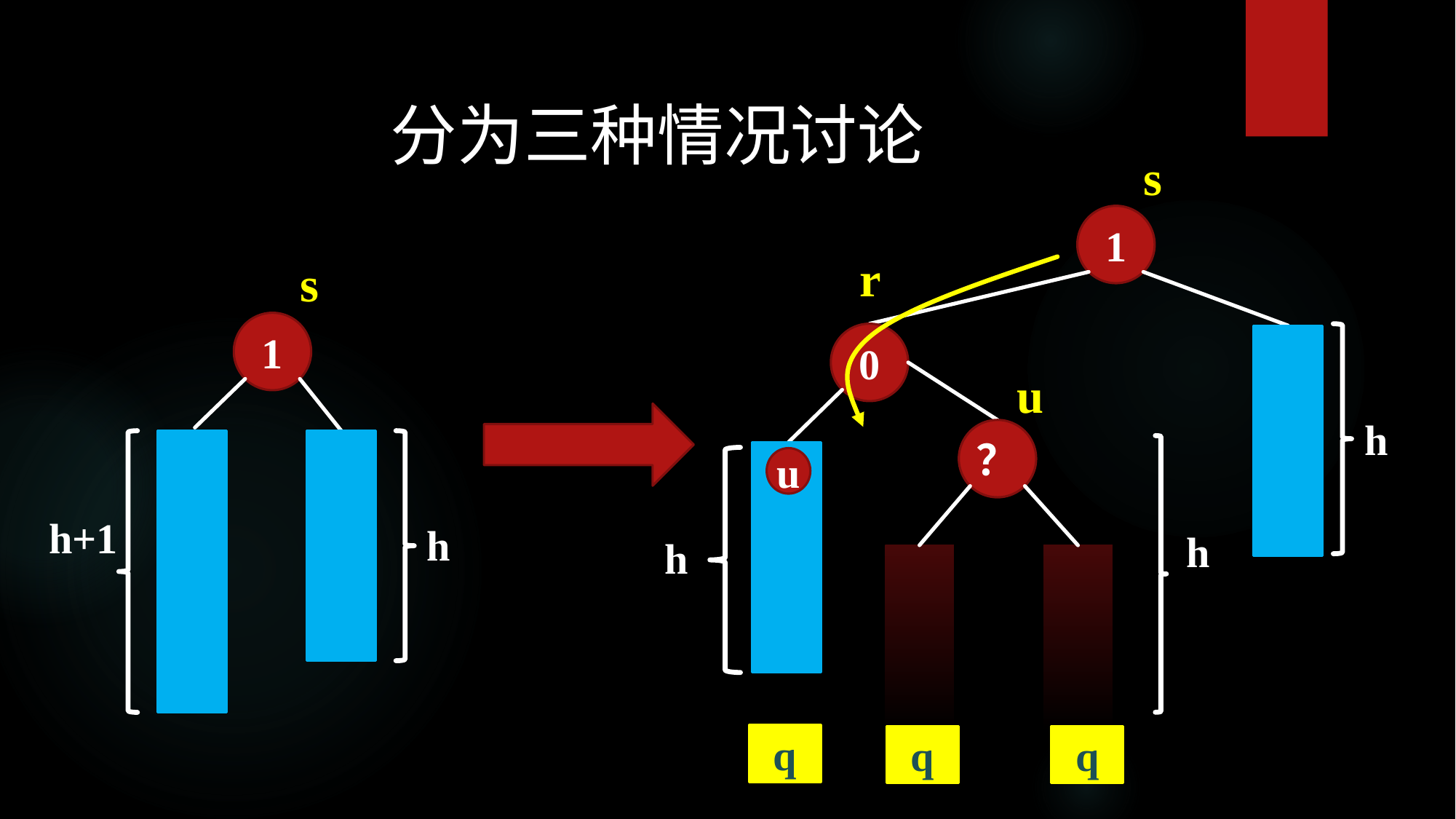

分为三种情况讨论
s
1
r
s

1
0

u

h
？

u
h+1
h
h
h

q
q
q